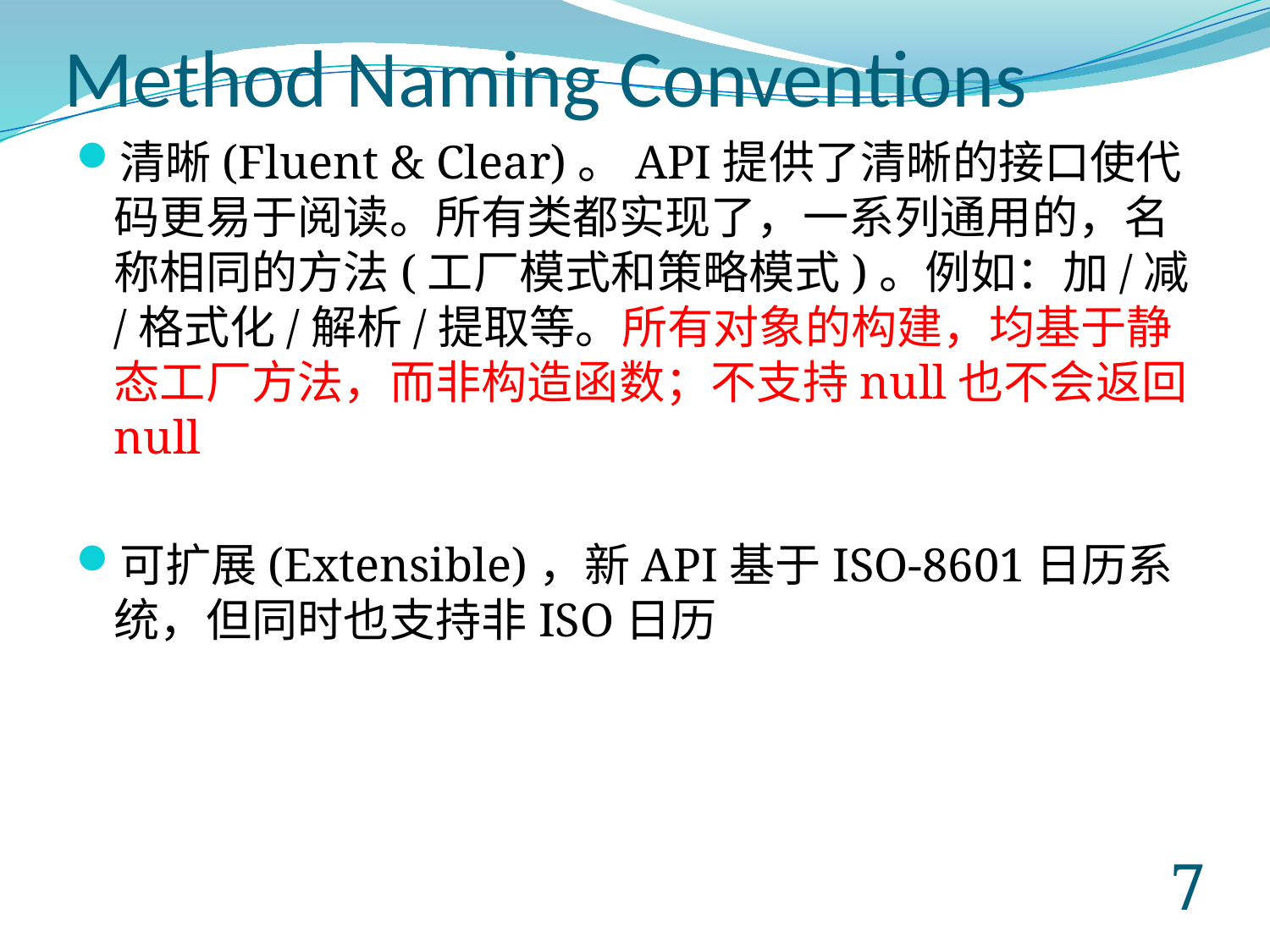

# Method Naming Conventions
清晰(Fluent & Clear)。API提供了清晰的接口使代码更易于阅读。所有类都实现了，一系列通用的，名称相同的方法(工厂模式和策略模式)。例如：加/减/格式化/解析/提取等。所有对象的构建，均基于静态工厂方法，而非构造函数；不支持null也不会返回null

可扩展(Extensible)，新API基于ISO-8601日历系统，但同时也支持非ISO日历

7